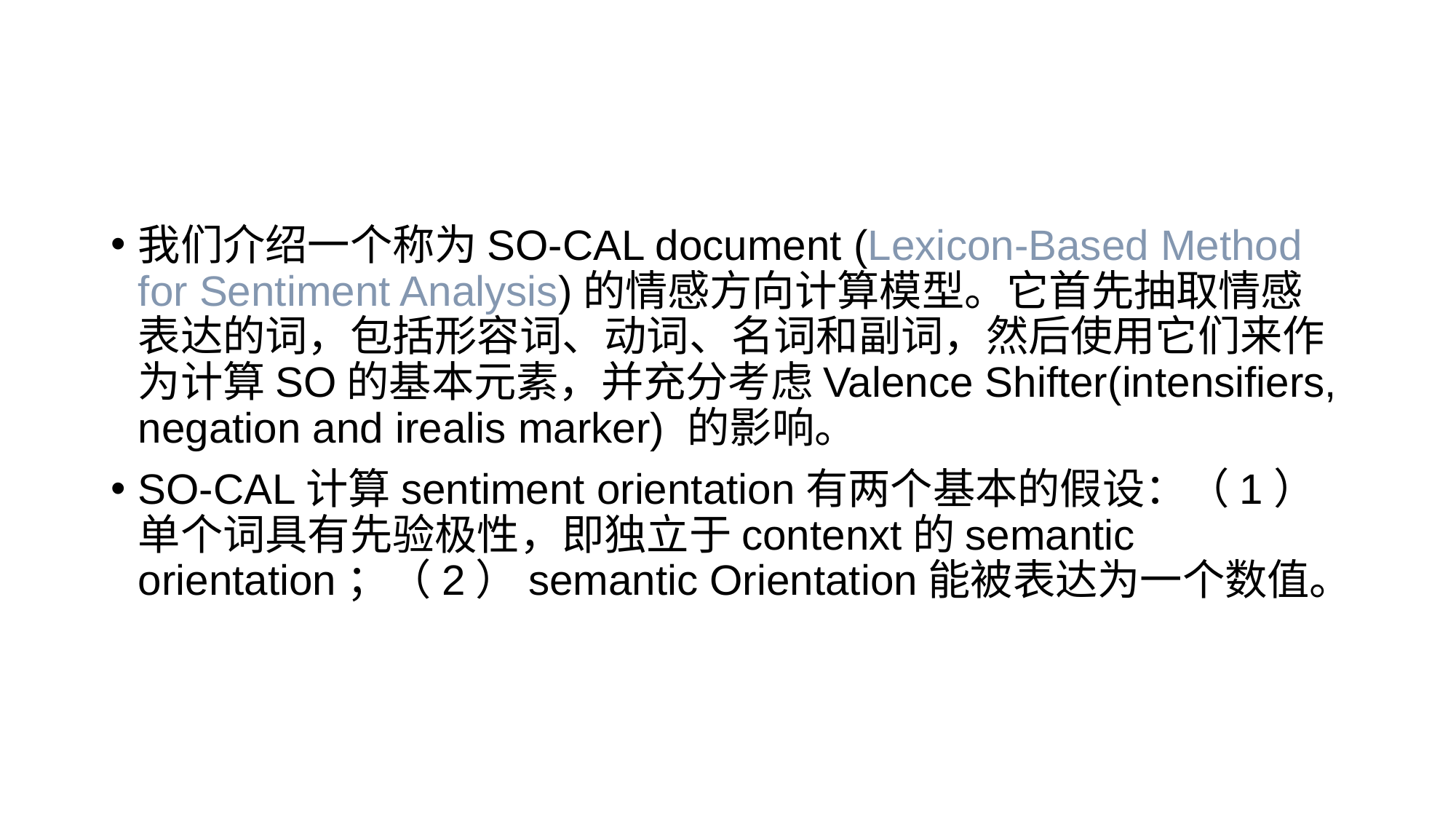

#
我们介绍一个称为SO-CAL document (Lexicon-Based Method for Sentiment Analysis)的情感方向计算模型。它首先抽取情感表达的词，包括形容词、动词、名词和副词，然后使用它们来作为计算SO的基本元素，并充分考虑Valence Shifter(intensifiers, negation and irealis marker) 的影响。
SO-CAL计算sentiment orientation有两个基本的假设：（1）单个词具有先验极性，即独立于contenxt的semantic orientation；（2）semantic Orientation能被表达为一个数值。